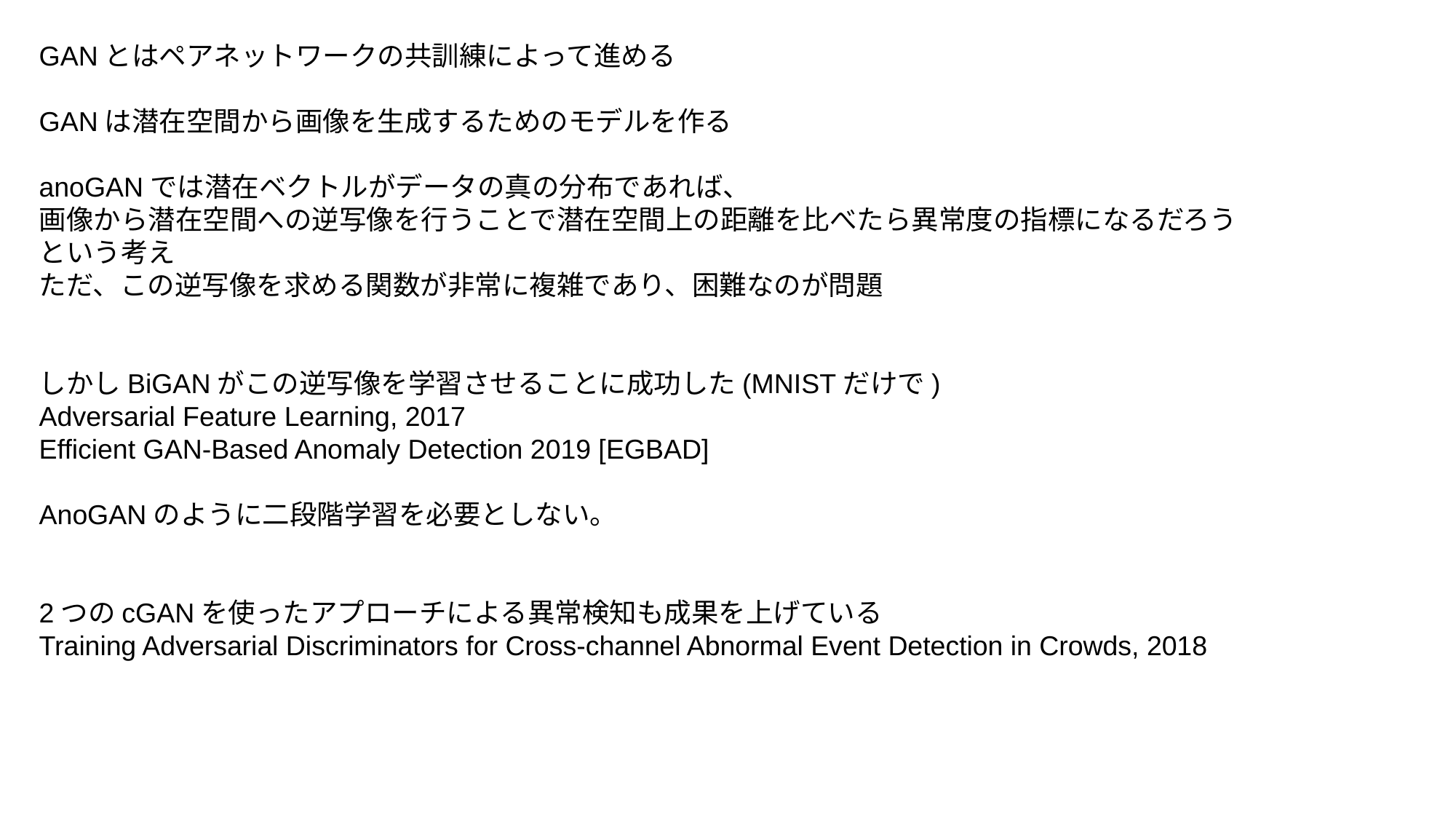

GANとはペアネットワークの共訓練によって進める

GANは潜在空間から画像を生成するためのモデルを作る

anoGANでは潜在ベクトルがデータの真の分布であれば、
画像から潜在空間への逆写像を行うことで潜在空間上の距離を比べたら異常度の指標になるだろう
という考え
ただ、この逆写像を求める関数が非常に複雑であり、困難なのが問題

しかしBiGANがこの逆写像を学習させることに成功した(MNISTだけで)
Adversarial Feature Learning, 2017
Efficient GAN-Based Anomaly Detection 2019 [EGBAD]

AnoGANのように二段階学習を必要としない。

2つのcGANを使ったアプローチによる異常検知も成果を上げている
Training Adversarial Discriminators for Cross-channel Abnormal Event Detection in Crowds, 2018